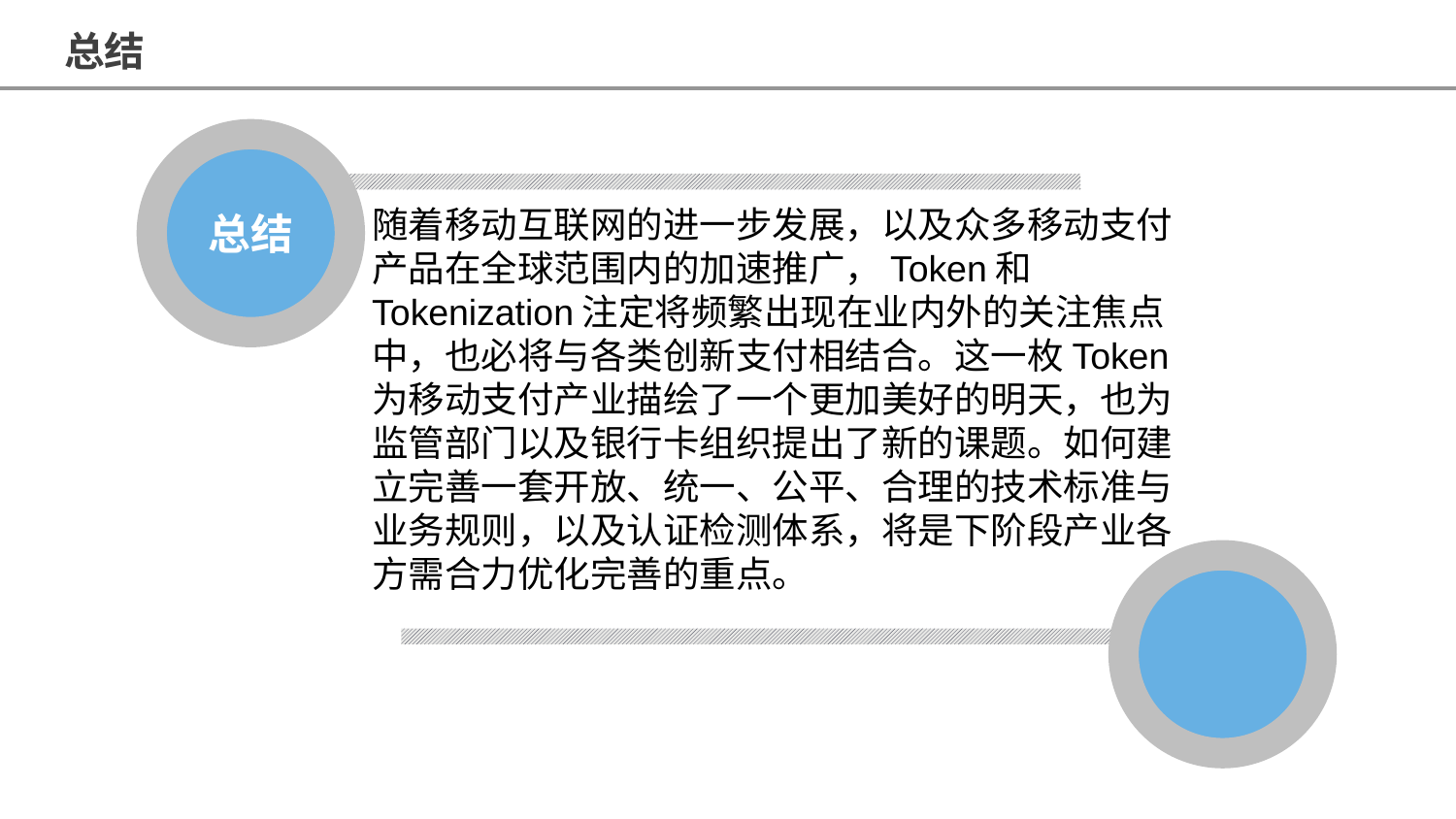

总结
总结

随着移动互联网的进一步发展，以及众多移动支付产品在全球范围内的加速推广，Token和Tokenization注定将频繁出现在业内外的关注焦点中，也必将与各类创新支付相结合。这一枚Token为移动支付产业描绘了一个更加美好的明天，也为监管部门以及银行卡组织提出了新的课题。如何建立完善一套开放、统一、公平、合理的技术标准与业务规则，以及认证检测体系，将是下阶段产业各方需合力优化完善的重点。